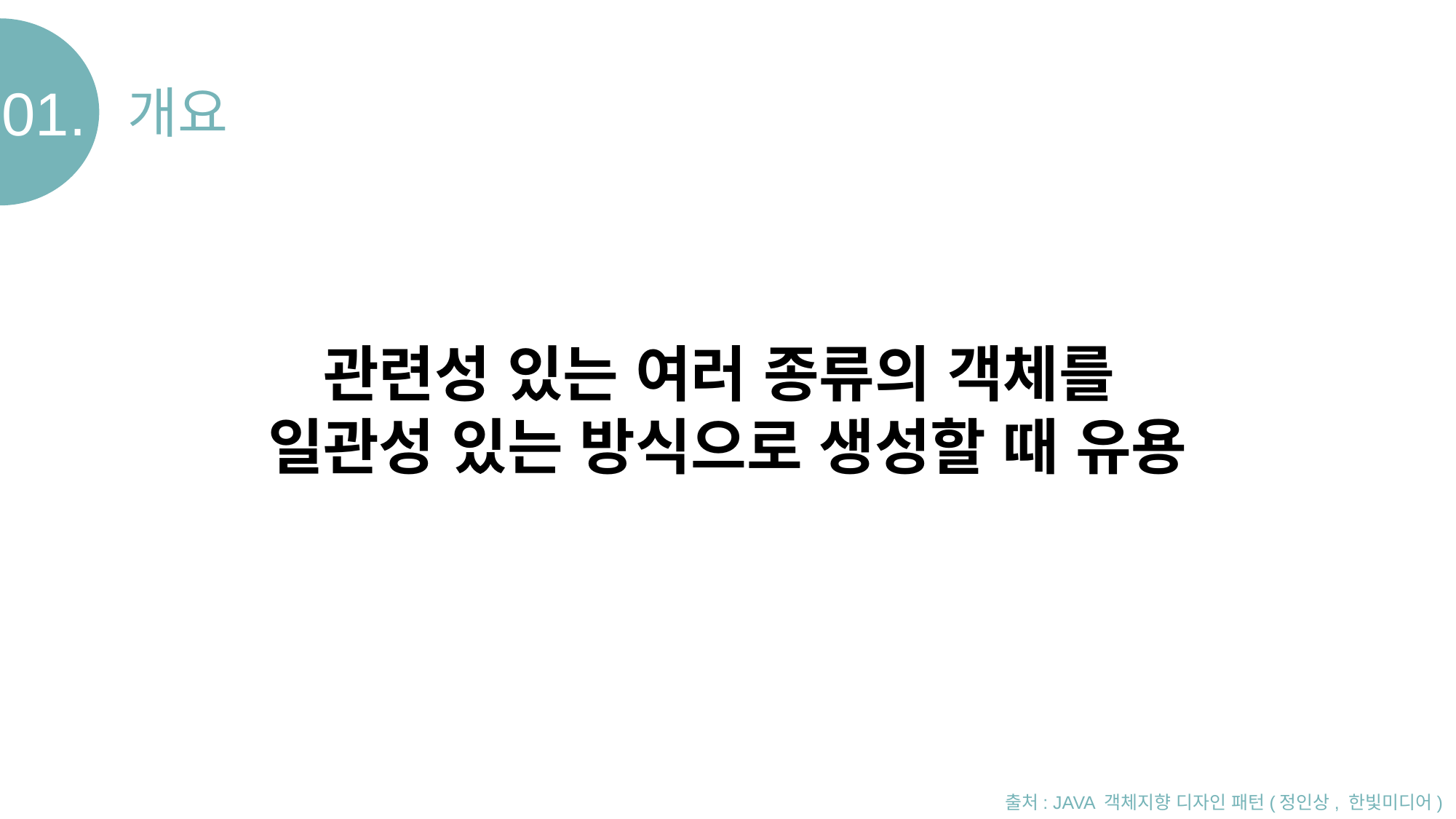

01.
개요
관련성 있는 여러 종류의 객체를
일관성 있는 방식으로 생성할 때 유용
출처: JAVA 객체지향 디자인 패턴(정인상, 한빛미디어)